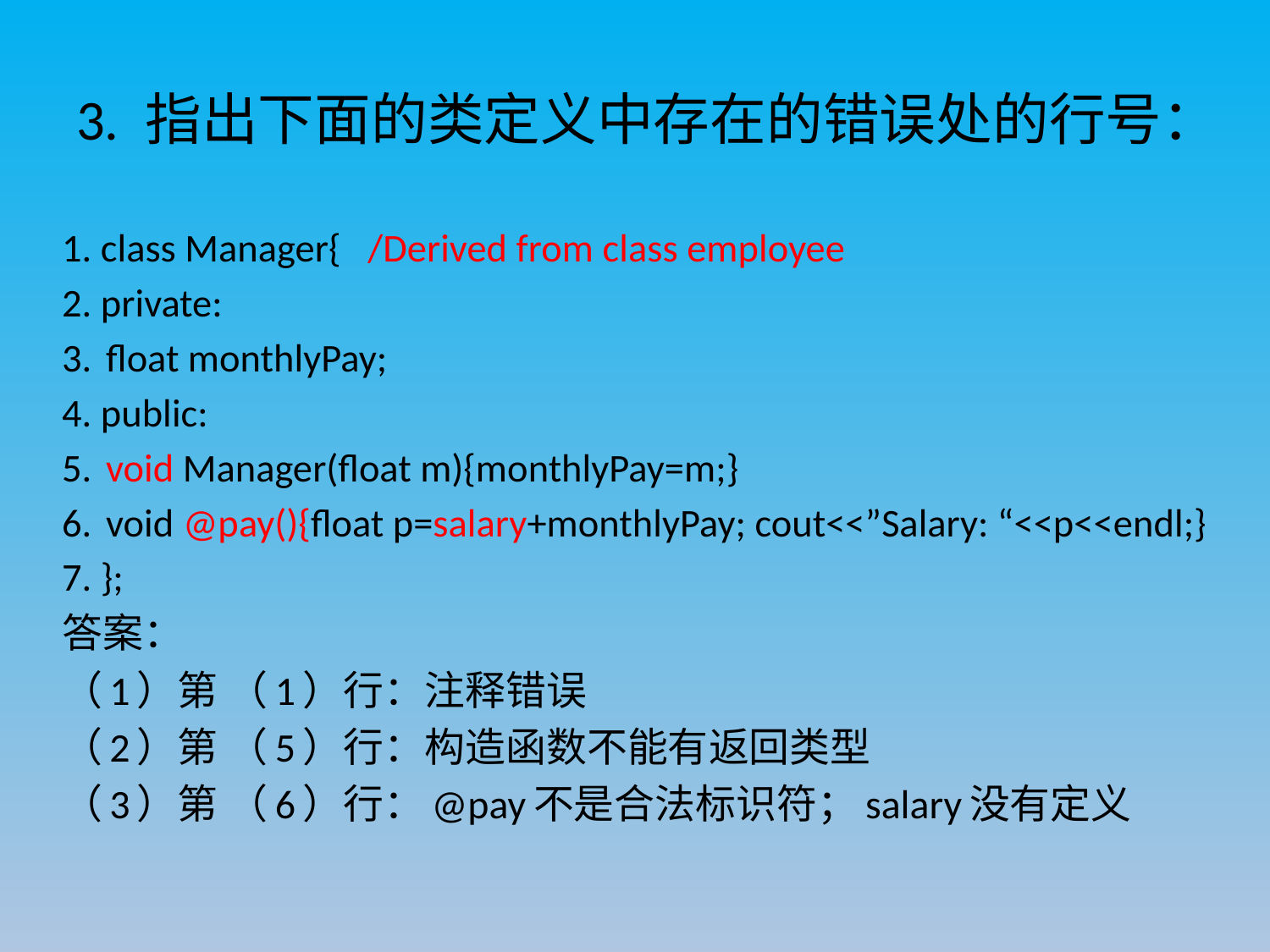

# 3. 指出下面的类定义中存在的错误处的行号：
1. class Manager{   /Derived from class employee
2. private:
3. 	float monthlyPay;
4. public:
5. 	void Manager(float m){monthlyPay=m;}
6. 	void @pay(){float p=salary+monthlyPay; cout<<”Salary: “<<p<<endl;}
7. };
答案：
（1）第 （1）行：注释错误
（2）第 （5）行：构造函数不能有返回类型
（3）第 （6）行：@pay不是合法标识符；salary没有定义
6